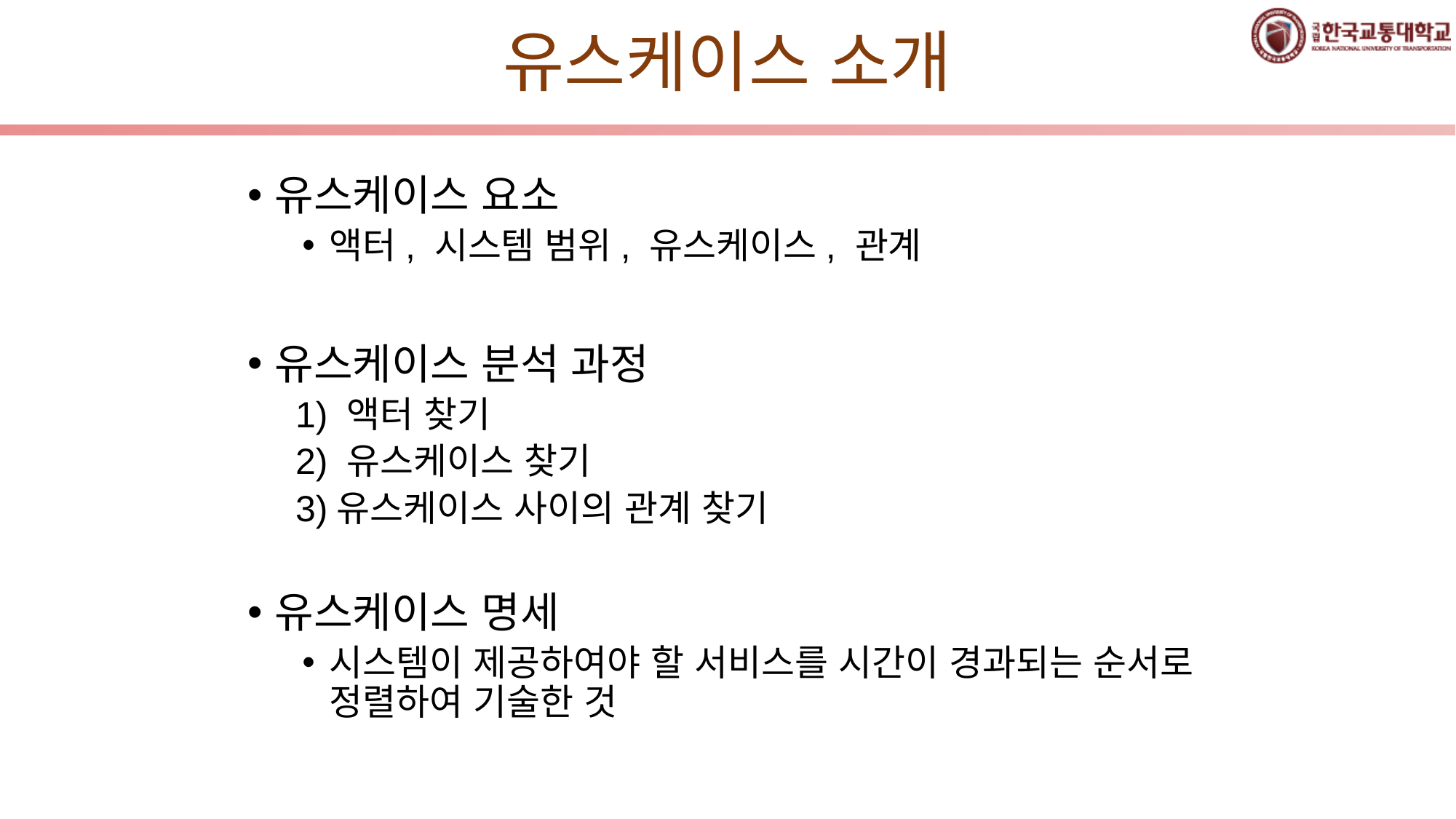

# 유스케이스 소개
유스케이스 요소
액터, 시스템 범위, 유스케이스, 관계

유스케이스 분석 과정
1) 액터 찾기
2) 유스케이스 찾기
3)유스케이스 사이의 관계 찾기

유스케이스 명세
시스템이 제공하여야 할 서비스를 시간이 경과되는 순서로 정렬하여 기술한 것
14